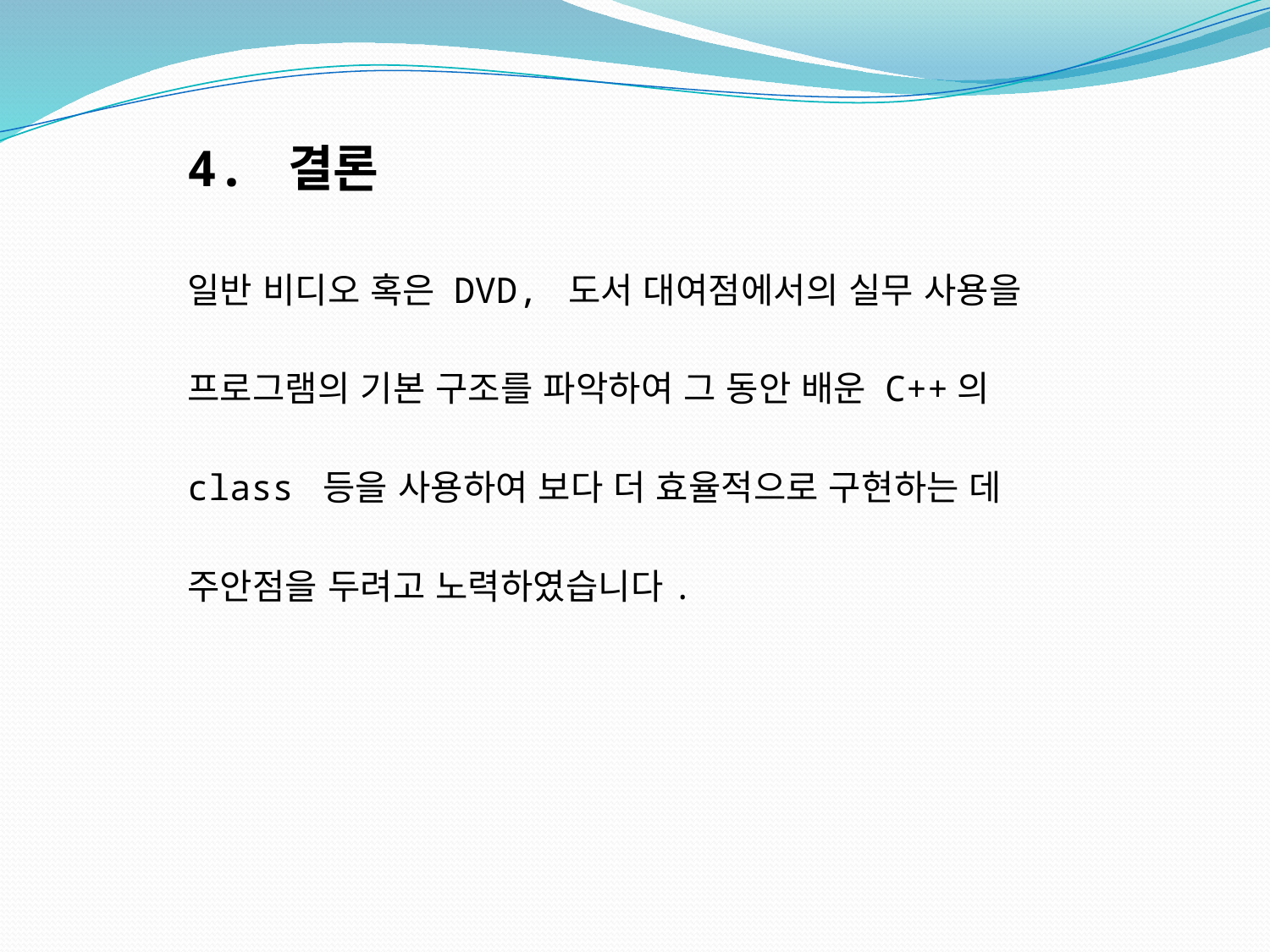

4. 결론

일반 비디오 혹은 DVD, 도서 대여점에서의 실무 사용을

프로그램의 기본 구조를 파악하여 그 동안 배운 C++의

class 등을 사용하여 보다 더 효율적으로 구현하는 데

주안점을 두려고 노력하였습니다.